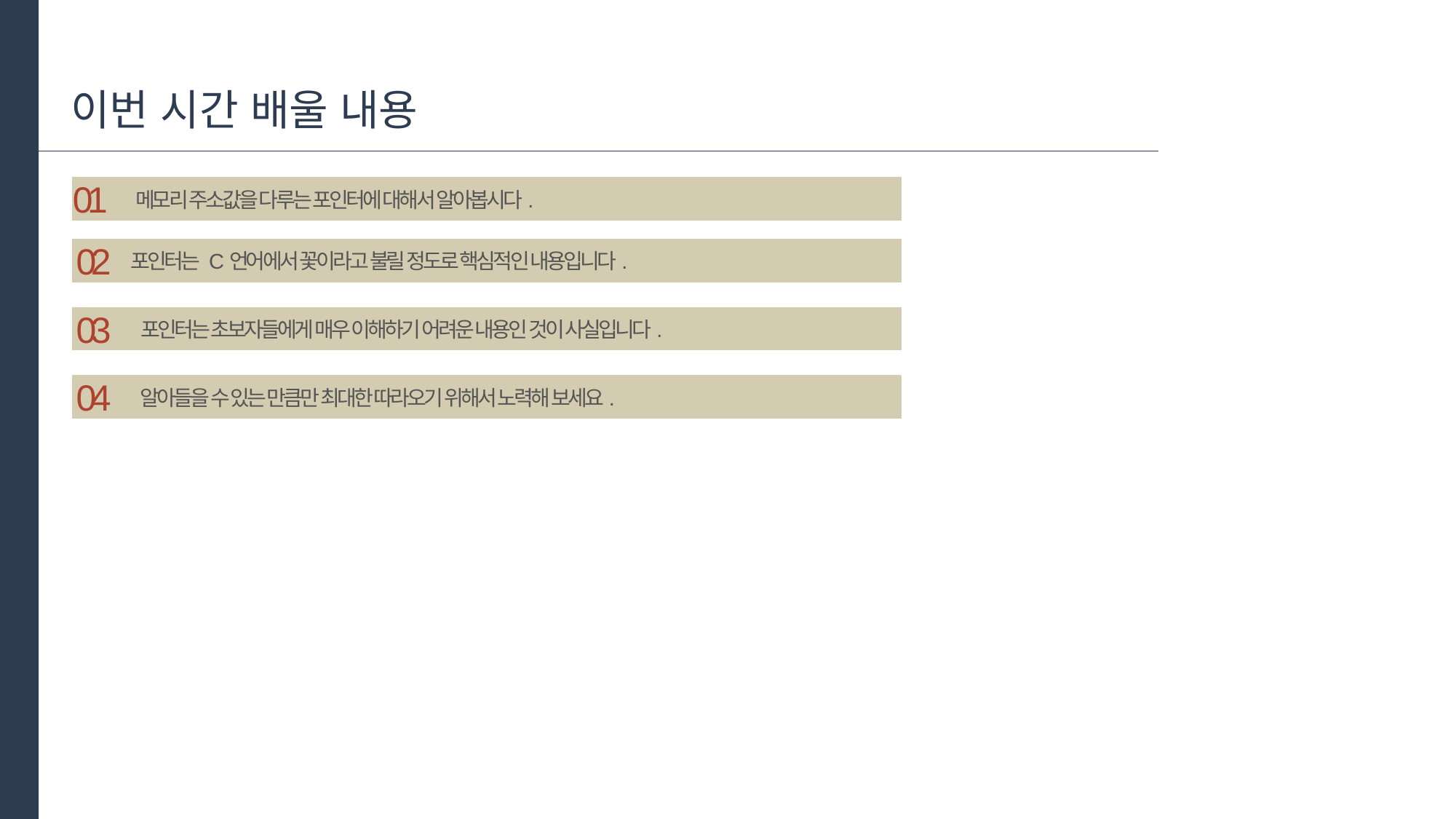

이번 시간 배울 내용
01

메모리 주소값을 다루는 포인터에 대해서 알아봅시다.
02

포인터는 C언어에서 꽃이라고 불릴 정도로 핵심적인 내용입니다.
03

포인터는 초보자들에게 매우 이해하기 어려운 내용인 것이 사실입니다.
04

알아들을 수 있는 만큼만 최대한 따라오기 위해서 노력해 보세요.